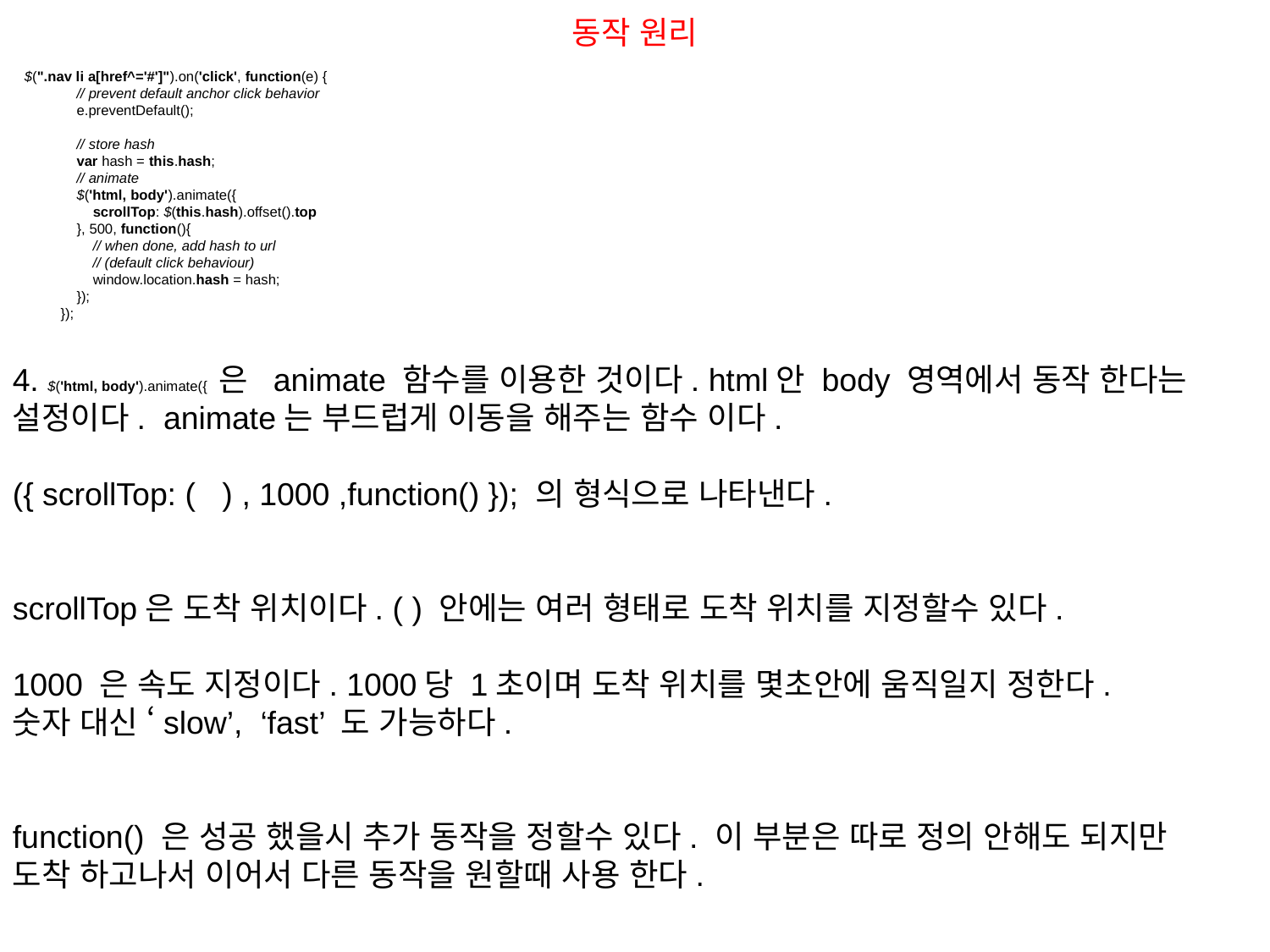

동작 원리

   $(".nav li a[href^='#']").on('click', function(e) {
                // prevent default anchor click behavior
                e.preventDefault();
                // store hash
                var hash = this.hash;
                // animate
                $('html, body').animate({
                    scrollTop: $(this.hash).offset().top
                }, 500, function(){
                    // when done, add hash to url
                    // (default click behaviour)
                    window.location.hash = hash;
                });
            });

4. $('html, body').animate({  은  animate 함수를 이용한 것이다. html안 body 영역에서 동작 한다는 설정이다.  animate는 부드럽게 이동을 해주는 함수 이다.

({ scrollTop: (   ) , 1000 ,function() }); 의 형식으로 나타낸다.

scrollTop은 도착 위치이다. ( ) 안에는 여러 형태로 도착 위치를 지정할수 있다.

1000 은 속도 지정이다. 1000당 1초이며 도착 위치를 몇초안에 움직일지 정한다.
숫자 대신 ‘slow’,  ‘fast’ 도 가능하다.

function() 은 성공 했을시 추가 동작을 정할수 있다. 이 부분은 따로 정의 안해도 되지만
도착 하고나서 이어서 다른 동작을 원할때 사용 한다.